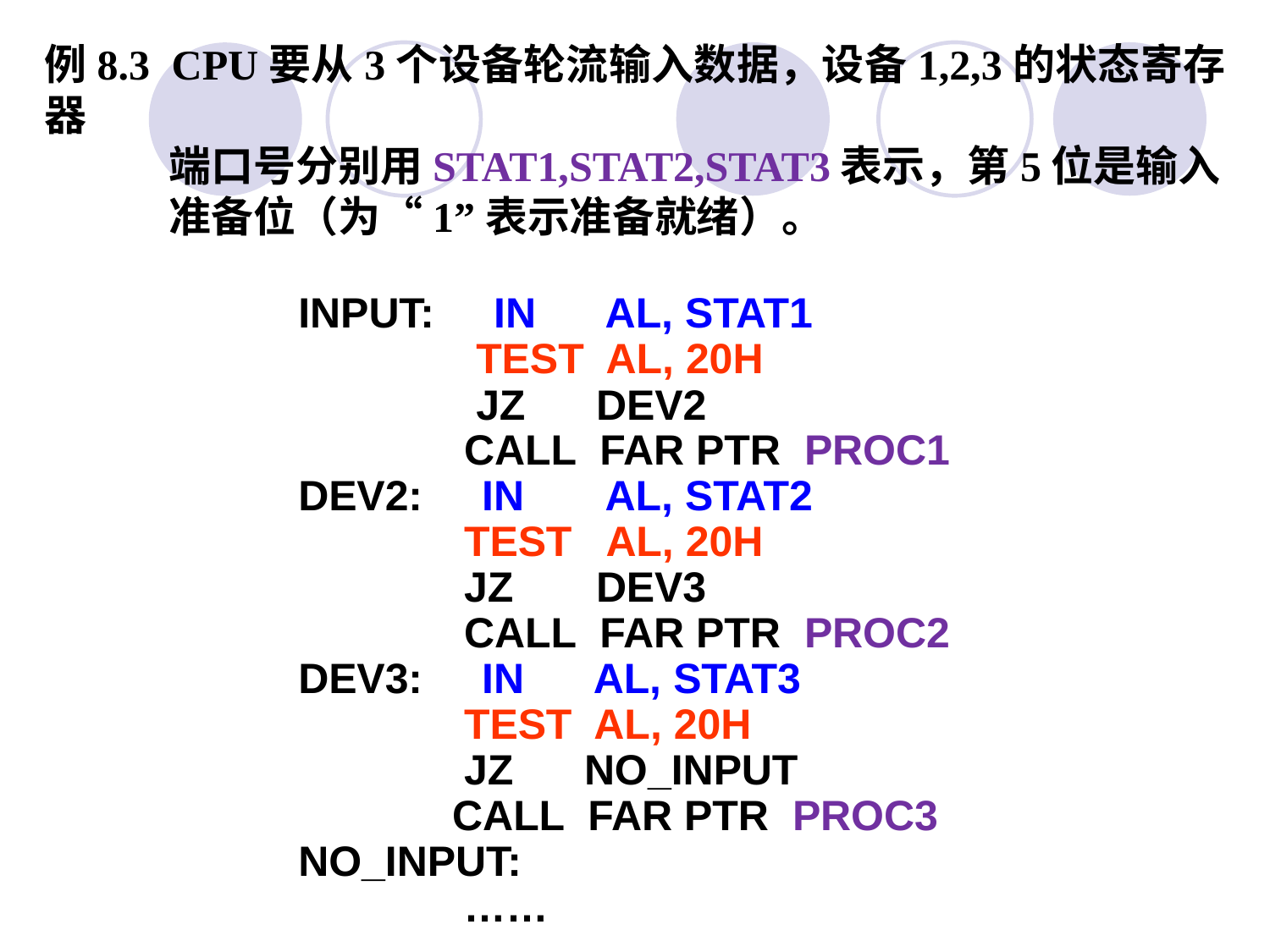

例8.3	CPU要从3个设备轮流输入数据，设备1,2,3的状态寄存器
            端口号分别用STAT1,STAT2,STAT3表示，第5位是输入
            准备位（为“1”表示准备就绪）。

INPUT:     IN      AL, STAT1
               TEST  AL, 20H
               JZ      DEV2
              CALL  FAR PTR  PROC1
DEV2:     IN       AL, STAT2
              TEST   AL, 20H
              JZ       DEV3
              CALL  FAR PTR  PROC2
DEV3:     IN      AL, STAT3
              TEST  AL, 20H
              JZ      NO_INPUT
             CALL  FAR PTR  PROC3
NO_INPUT:
              ……